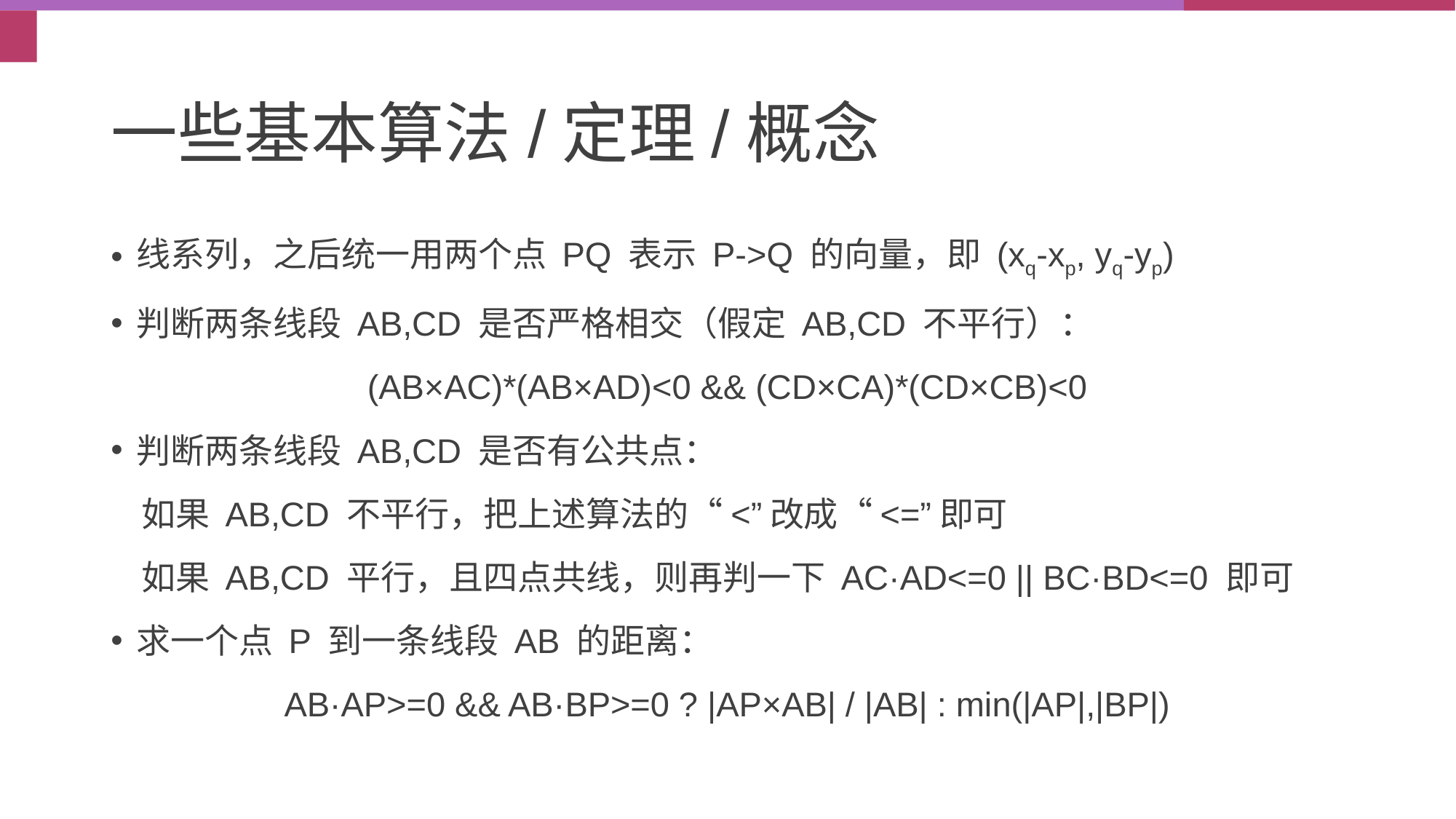

# 一些基本算法/定理/概念
线系列，之后统一用两个点 PQ 表示 P->Q 的向量，即 (xq-xp, yq-yp)
判断两条线段 AB,CD 是否严格相交（假定 AB,CD 不平行）：
(AB×AC)*(AB×AD)<0 && (CD×CA)*(CD×CB)<0
判断两条线段 AB,CD 是否有公共点：
   如果 AB,CD 不平行，把上述算法的“<”改成“<=”即可
   如果 AB,CD 平行，且四点共线，则再判一下 AC·AD<=0 || BC·BD<=0 即可
求一个点 P 到一条线段 AB 的距离：
AB·AP>=0 && AB·BP>=0 ? |AP×AB| / |AB| : min(|AP|,|BP|)